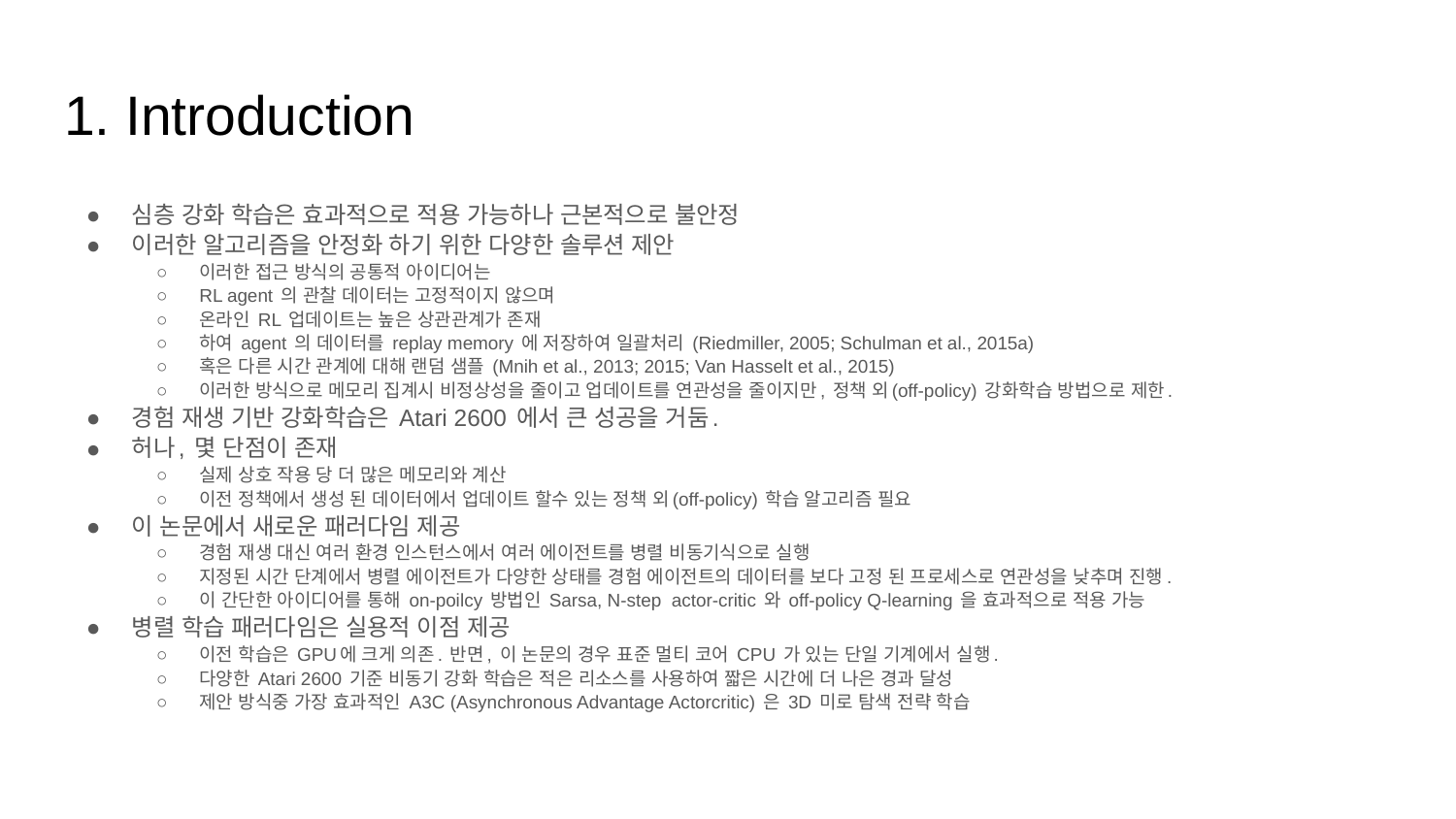

# 1. Introduction
심층 강화 학습은 효과적으로 적용 가능하나 근본적으로 불안정
이러한 알고리즘을 안정화 하기 위한 다양한 솔루션 제안
이러한 접근 방식의 공통적 아이디어는
RL agent 의 관찰 데이터는 고정적이지 않으며
온라인 RL 업데이트는 높은 상관관계가 존재
하여 agent 의 데이터를 replay memory 에 저장하여 일괄처리 (Riedmiller, 2005; Schulman et al., 2015a)
혹은 다른 시간 관계에 대해 랜덤 샘플 (Mnih et al., 2013; 2015; Van Hasselt et al., 2015)
이러한 방식으로 메모리 집계시 비정상성을 줄이고 업데이트를 연관성을 줄이지만, 정책 외(off-policy) 강화학습 방법으로 제한.
경험 재생 기반 강화학습은 Atari 2600 에서 큰 성공을 거둠.
허나, 몇 단점이 존재
실제 상호 작용 당 더 많은 메모리와 계산
이전 정책에서 생성 된 데이터에서 업데이트 할수 있는 정책 외(off-policy) 학습 알고리즘 필요
이 논문에서 새로운 패러다임 제공
경험 재생 대신 여러 환경 인스턴스에서 여러 에이전트를 병렬 비동기식으로 실행
지정된 시간 단계에서 병렬 에이전트가 다양한 상태를 경험 에이전트의 데이터를 보다 고정 된 프로세스로 연관성을 낮추며 진행.
이 간단한 아이디어를 통해 on-poilcy 방법인 Sarsa, N-step  actor-critic 와 off-policy Q-learning 을 효과적으로 적용 가능
병렬 학습 패러다임은 실용적 이점 제공
이전 학습은 GPU에 크게 의존. 반면, 이 논문의 경우 표준 멀티 코어 CPU 가 있는 단일 기계에서 실행.
다양한 Atari 2600 기준 비동기 강화 학습은 적은 리소스를 사용하여 짧은 시간에 더 나은 경과 달성
제안 방식중 가장 효과적인 A3C (Asynchronous Advantage Actorcritic) 은 3D 미로 탐색 전략 학습